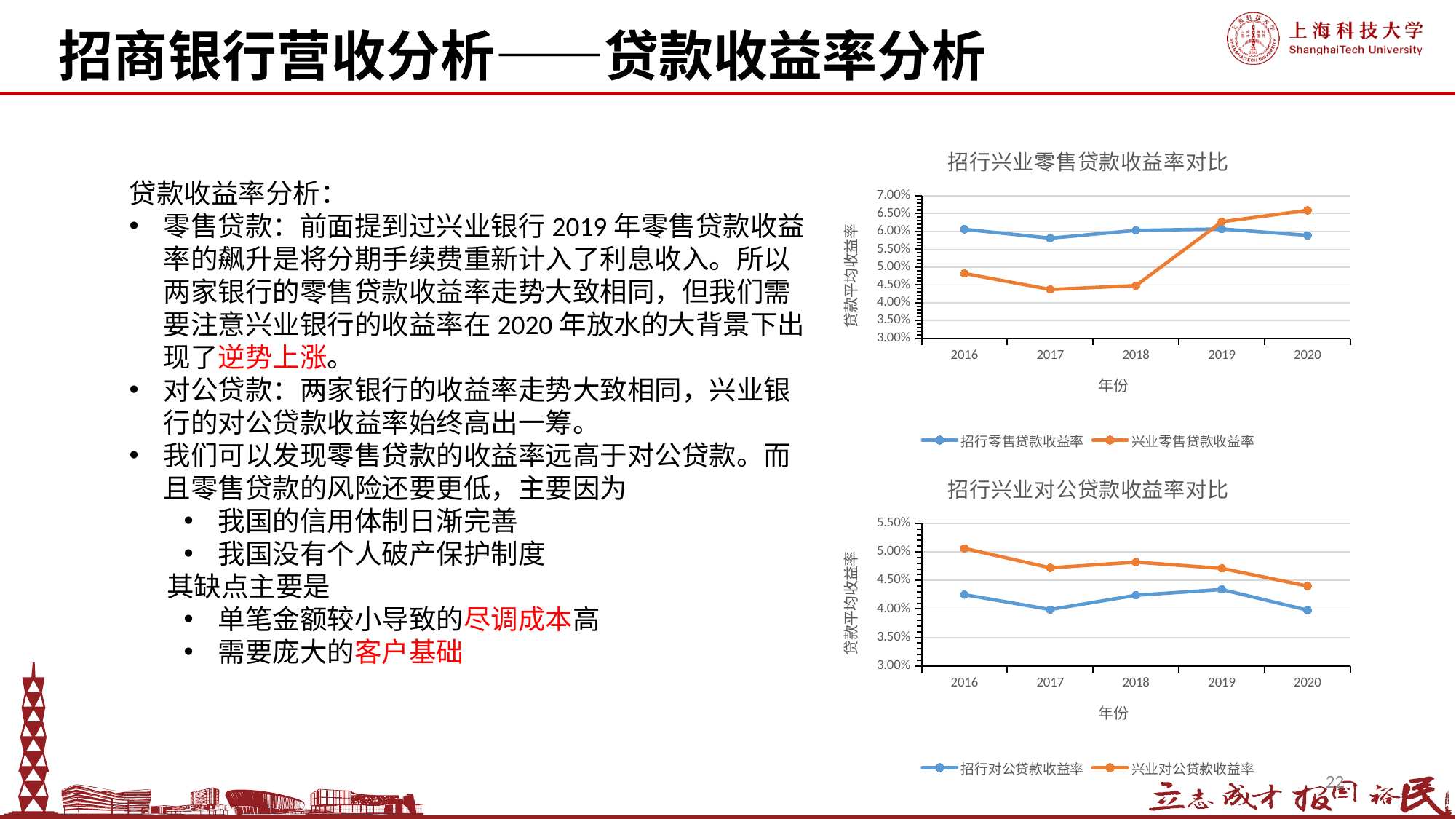

招商银行营收分析——贷款收益率分析

### Chart: 招行兴业零售贷款收益率对比

| Category | 招行零售贷款收益率 | 兴业零售贷款收益率 |
|---|---|---|
| 2016 | 0.0606 | 0.0482 |
| 2017 | 0.0581 | 0.0437 |
| 2018 | 0.0603 | 0.0448 |
| 2019 | 0.0607 | 0.0627 |
| 2020 | 0.0589 | 0.0659 |
贷款收益率分析：
零售贷款：前面提到过兴业银行2019年零售贷款收益率的飙升是将分期手续费重新计入了利息收入。所以两家银行的零售贷款收益率走势大致相同，但我们需要注意兴业银行的收益率在2020年放水的大背景下出现了逆势上涨。
对公贷款：两家银行的收益率走势大致相同，兴业银行的对公贷款收益率始终高出一筹。
我们可以发现零售贷款的收益率远高于对公贷款。而且零售贷款的风险还要更低，主要因为
我国的信用体制日渐完善
我国没有个人破产保护制度
     其缺点主要是
单笔金额较小导致的尽调成本高
需要庞大的客户基础

### Chart: 招行兴业对公贷款收益率对比

| Category | 招行对公贷款收益率 | 兴业对公贷款收益率 |
|---|---|---|
| 2016 | 0.0425 | 0.0506 |
| 2017 | 0.0399 | 0.0472 |
| 2018 | 0.0424 | 0.0482 |
| 2019 | 0.0434 | 0.0471 |
| 2020 | 0.0398 | 0.044 |
22